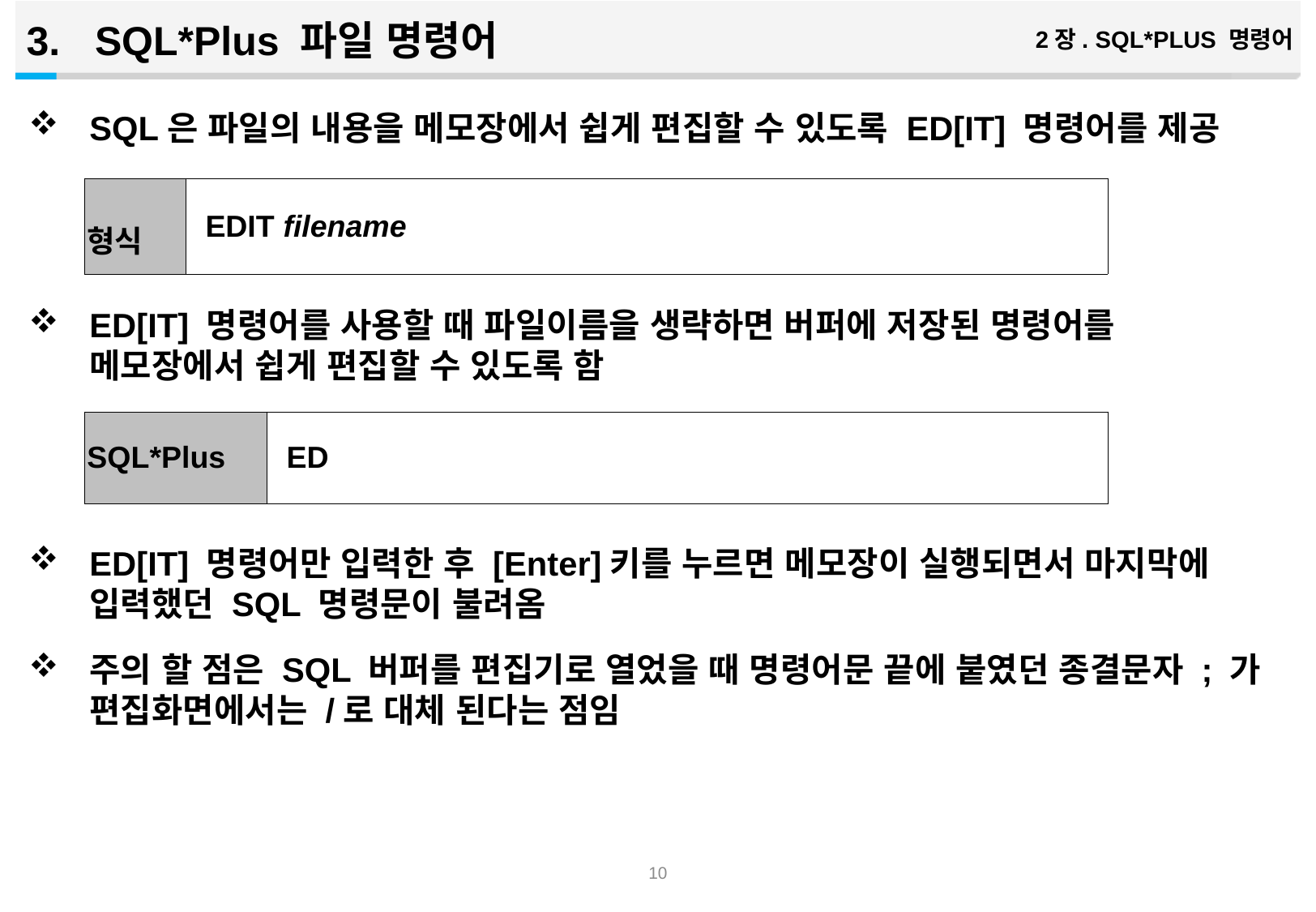

SQL*Plus 파일 명령어
2장. SQL*PLUS 명령어
SQL은 파일의 내용을 메모장에서 쉽게 편집할 수 있도록 ED[IT] 명령어를 제공

ED[IT] 명령어를 사용할 때 파일이름을 생략하면 버퍼에 저장된 명령어를        메모장에서 쉽게 편집할 수 있도록 함

ED[IT] 명령어만 입력한 후 [Enter]키를 누르면 메모장이 실행되면서 마지막에 입력했던 SQL 명령문이 불려옴
주의 할 점은 SQL 버퍼를 편집기로 열었을 때 명령어문 끝에 붙였던 종결문자 ; 가 편집화면에서는 /로 대체 된다는 점임
| 형식 | EDIT filename |
| --- | --- |
| SQL\*Plus | ED |
| --- | --- |
10